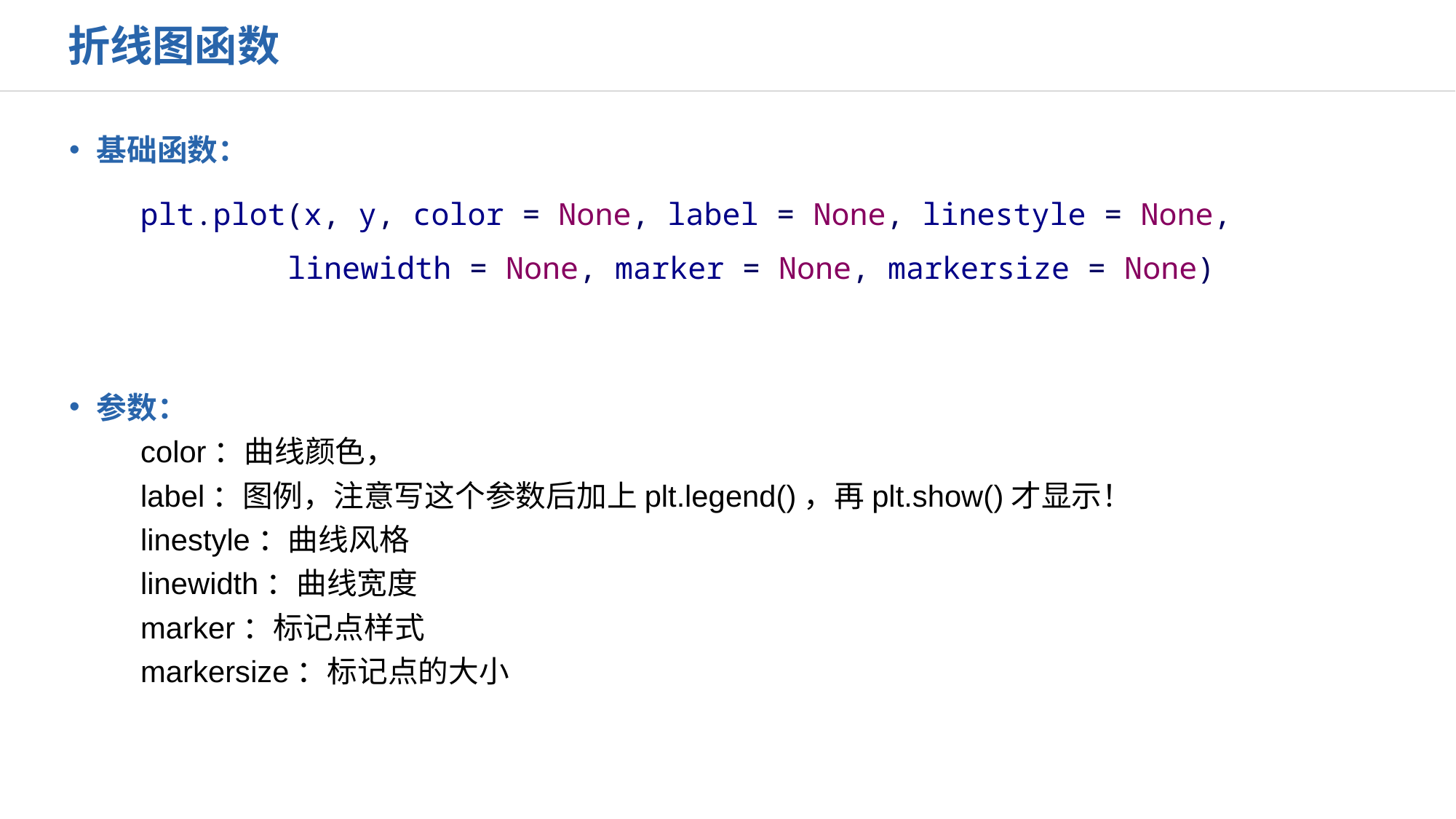

折线图函数
基础函数：
      plt.plot(x, y, color = None, label = None, linestyle = None,
            linewidth = None, marker = None, markersize = None)

参数：
  color：曲线颜色，
  label：图例，注意写这个参数后加上plt.legend()，再plt.show()才显示！
  linestyle：曲线风格
  linewidth：曲线宽度
  marker：标记点样式
  markersize：标记点的大小